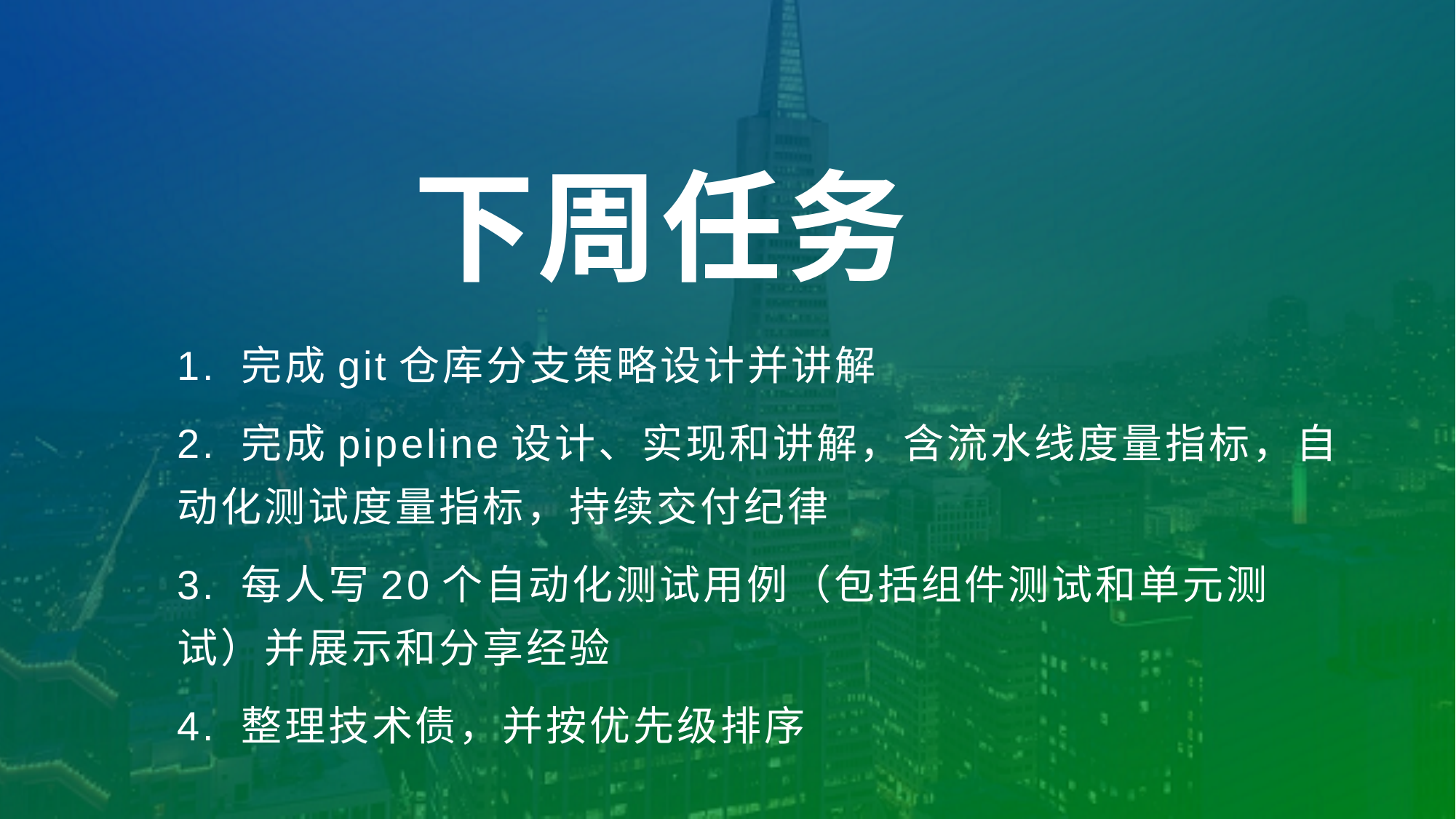

# 下周任务
1. 完成git仓库分支策略设计并讲解
2. 完成pipeline设计、实现和讲解，含流水线度量指标，自动化测试度量指标，持续交付纪律
3. 每人写20个自动化测试用例（包括组件测试和单元测试）并展示和分享经验
4. 整理技术债，并按优先级排序